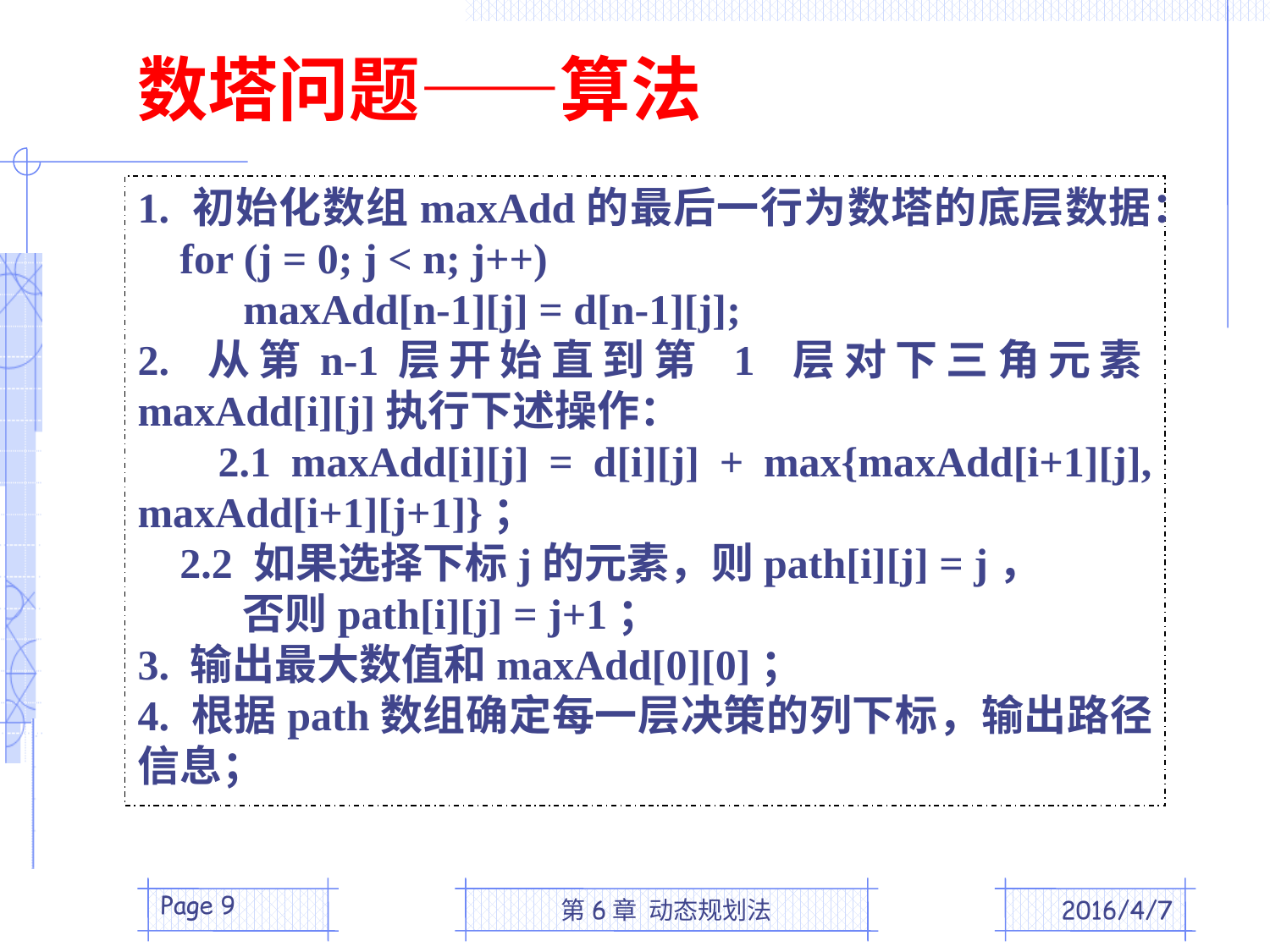

数塔问题——算法
1. 初始化数组maxAdd的最后一行为数塔的底层数据：
    for (j = 0; j < n; j++)
          maxAdd[n-1][j] = d[n-1][j];
2. 从第n-1层开始直到第 1 层对下三角元素maxAdd[i][j]执行下述操作：
    2.1 maxAdd[i][j] = d[i][j] + max{maxAdd[i+1][j], maxAdd[i+1][j+1]}；
    2.2 如果选择下标j的元素，则path[i][j] = j，
          否则path[i][j] = j+1；
3. 输出最大数值和maxAdd[0][0]；
4. 根据path数组确定每一层决策的列下标，输出路径信息；
Page 9
第6章  动态规划法
2016/4/7